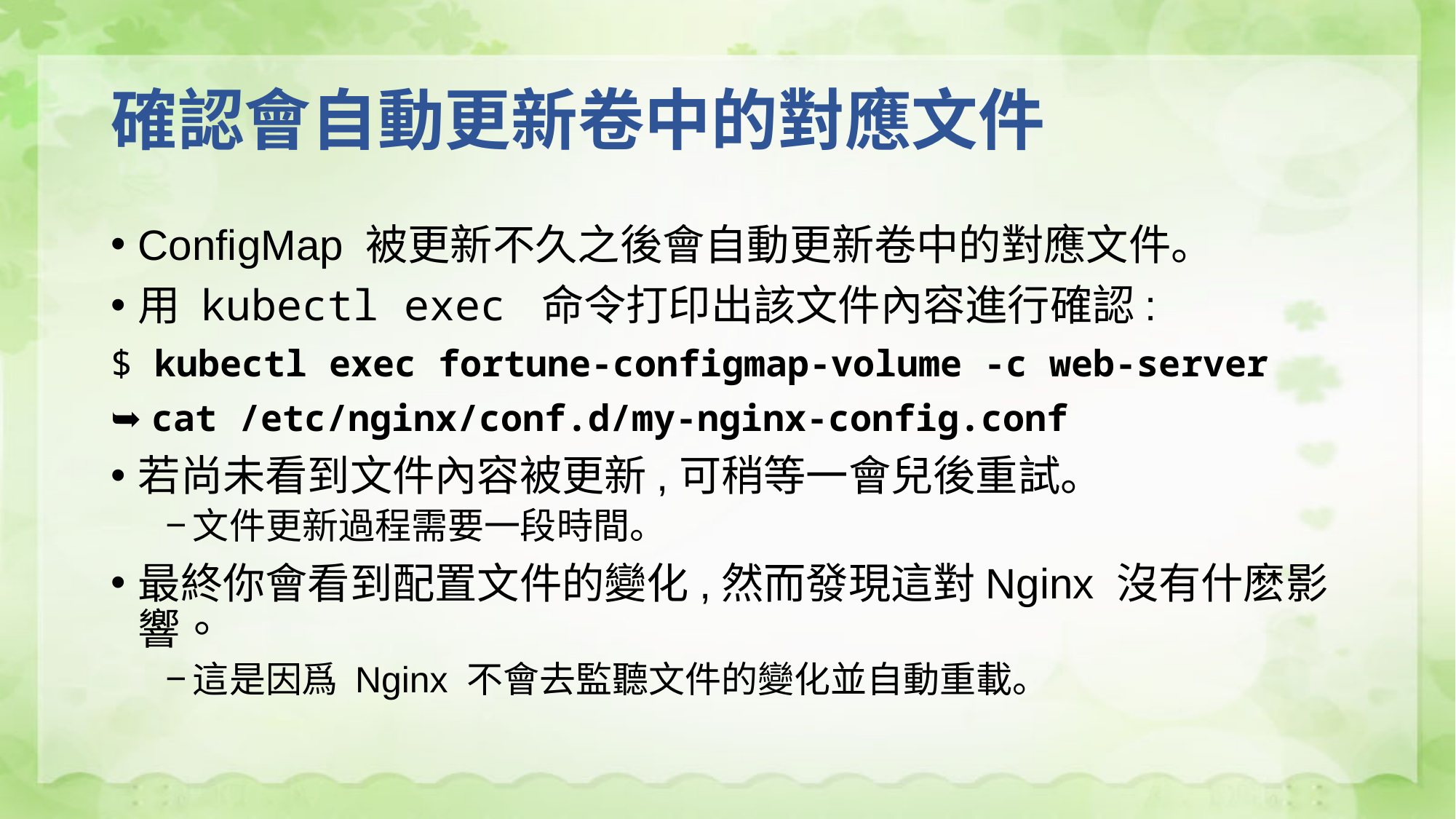

# 確認會自動更新卷中的對應文件
ConfigMap 被更新不久之後會自動更新卷中的對應文件。
用 kubectl exec 命令打印出該文件內容進行確認:
$ kubectl exec fortune-configmap-volume -c web-server
➥ cat /etc/nginx/conf.d/my-nginx-config.conf
若尚未看到文件內容被更新,可稍等一會兒後重試。
文件更新過程需要一段時間。
最終你會看到配置文件的變化,然而發現這對Nginx 沒有什麽影響。
這是因爲 Nginx 不會去監聽文件的變化並自動重載。